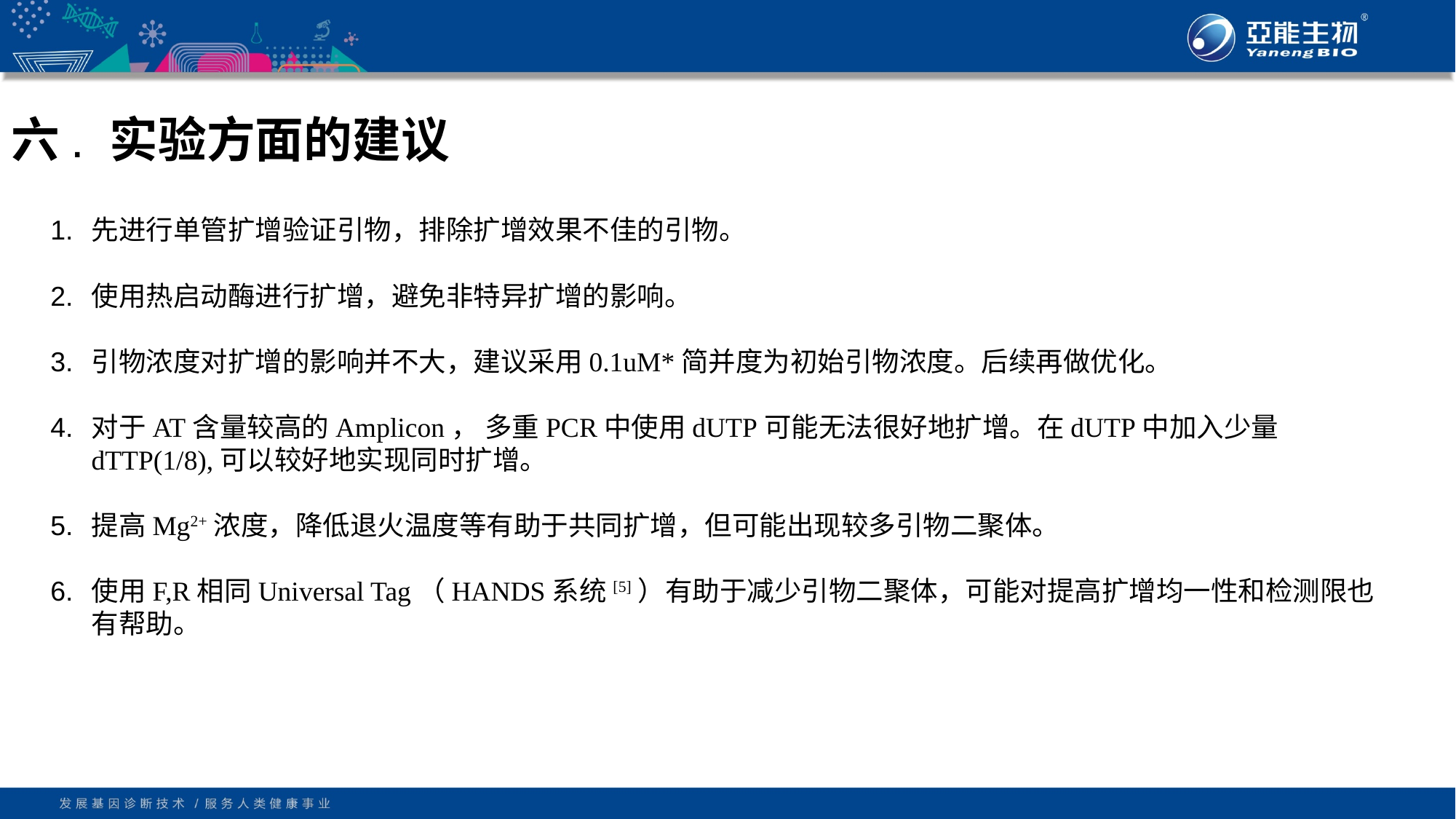

# 六. 实验方面的建议
先进行单管扩增验证引物，排除扩增效果不佳的引物。

使用热启动酶进行扩增，避免非特异扩增的影响。

引物浓度对扩增的影响并不大，建议采用0.1uM*简并度为初始引物浓度。后续再做优化。

对于AT含量较高的Amplicon， 多重PCR中使用dUTP可能无法很好地扩增。在dUTP中加入少量dTTP(1/8),可以较好地实现同时扩增。

提高Mg2+浓度，降低退火温度等有助于共同扩增，但可能出现较多引物二聚体。

使用F,R相同Universal Tag（HANDS系统[5]）有助于减少引物二聚体，可能对提高扩增均一性和检测限也有帮助。